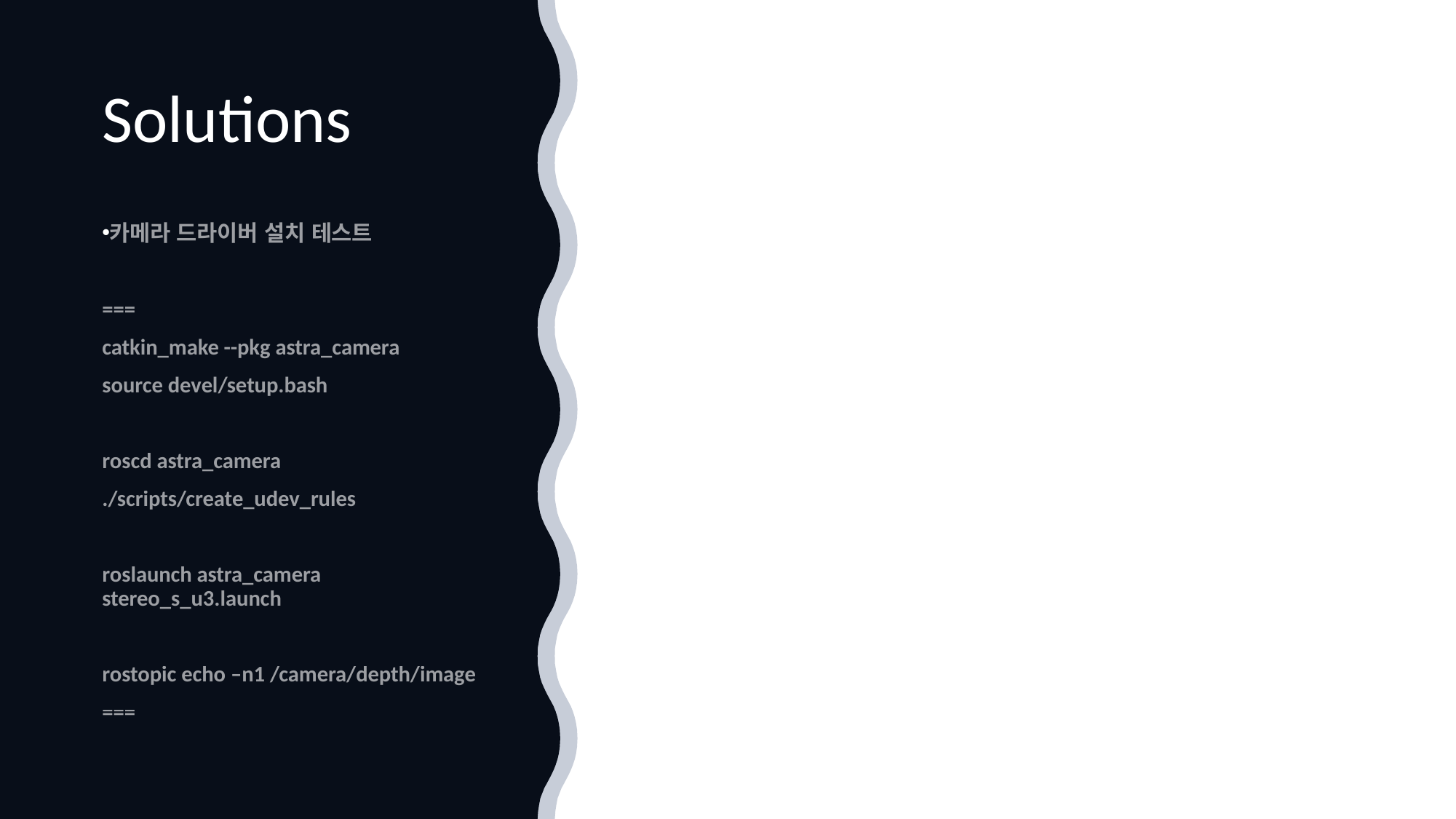

# Solutions
카메라 드라이버 설치 테스트

===
catkin_make --pkg astra_camera
source devel/setup.bash

roscd astra_camera
./scripts/create_udev_rules

roslaunch astra_camera stereo_s_u3.launch

rostopic echo –n1 /camera/depth/image
===